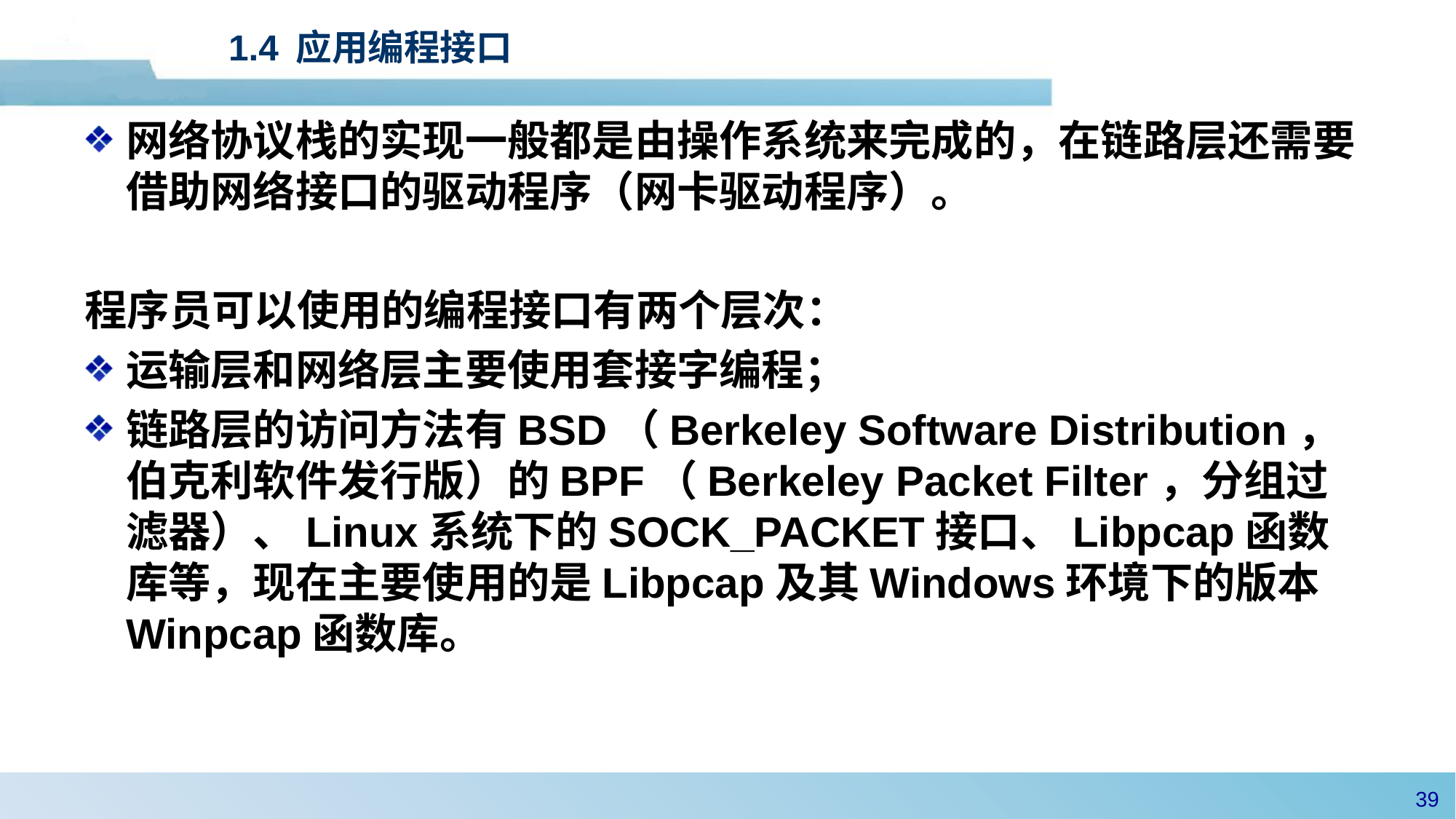

# 1.4 应用编程接口
网络协议栈的实现一般都是由操作系统来完成的，在链路层还需要借助网络接口的驱动程序（网卡驱动程序）。

程序员可以使用的编程接口有两个层次：
运输层和网络层主要使用套接字编程；
链路层的访问方法有BSD（Berkeley Software Distribution，伯克利软件发行版）的BPF（Berkeley Packet Filter，分组过滤器）、Linux系统下的SOCK_PACKET接口、Libpcap函数库等，现在主要使用的是Libpcap及其Windows环境下的版本Winpcap函数库。
39